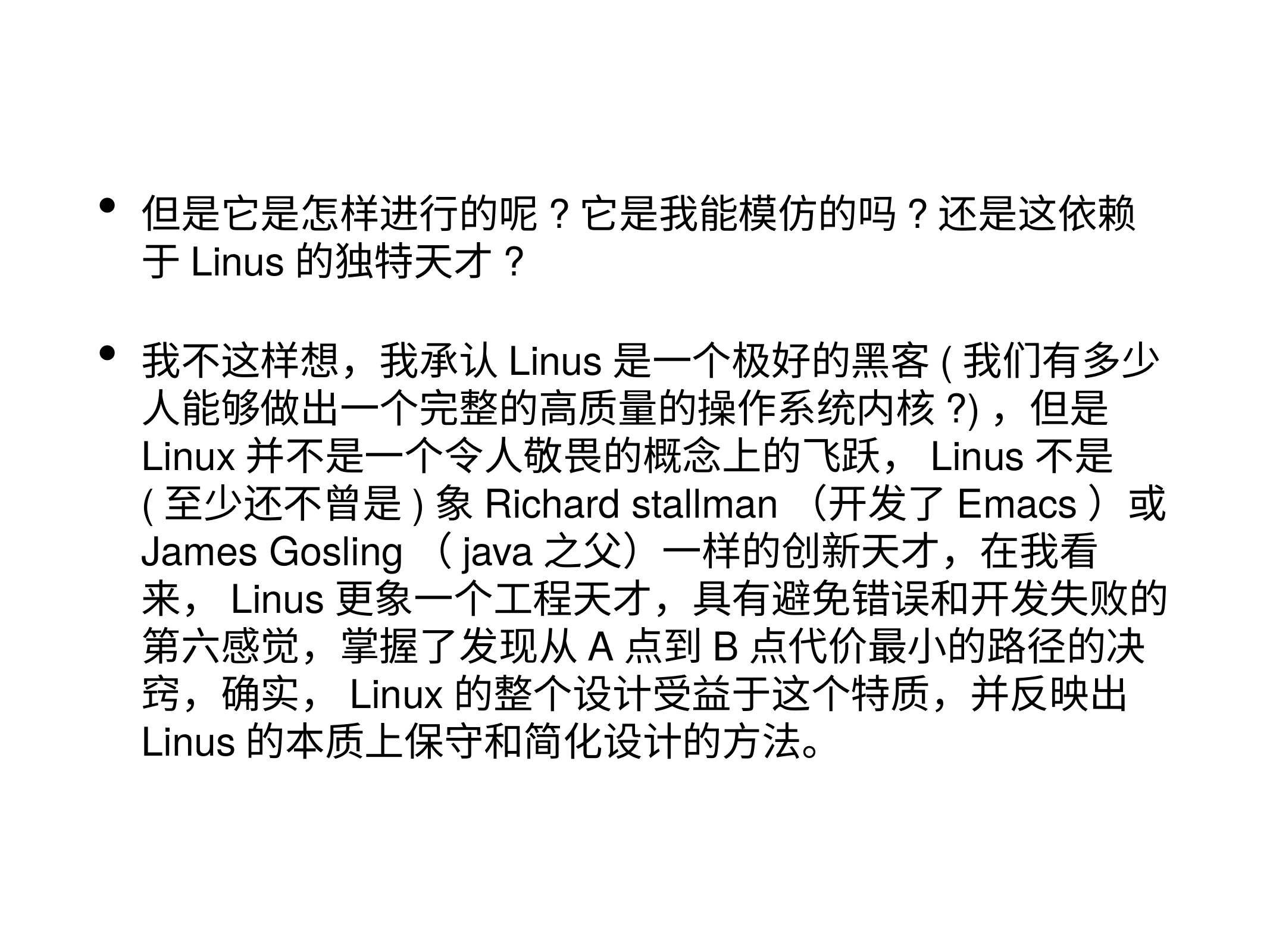

但是它是怎样进行的呢?它是我能模仿的吗?还是这依赖于Linus的独特天才?
我不这样想，我承认Linus是一个极好的黑客(我们有多少人能够做出一个完整的高质量的操作系统内核?)，但是Linux并不是一个令人敬畏的概念上的飞跃，Linus不是(至少还不曾是)象Richard stallman（开发了Emacs）或James Gosling（java之父）一样的创新天才，在我看来，Linus更象一个工程天才，具有避免错误和开发失败的第六感觉，掌握了发现从A点到B点代价最小的路径的决窍，确实，Linux的整个设计受益于这个特质，并反映出Linus的本质上保守和简化设计的方法。